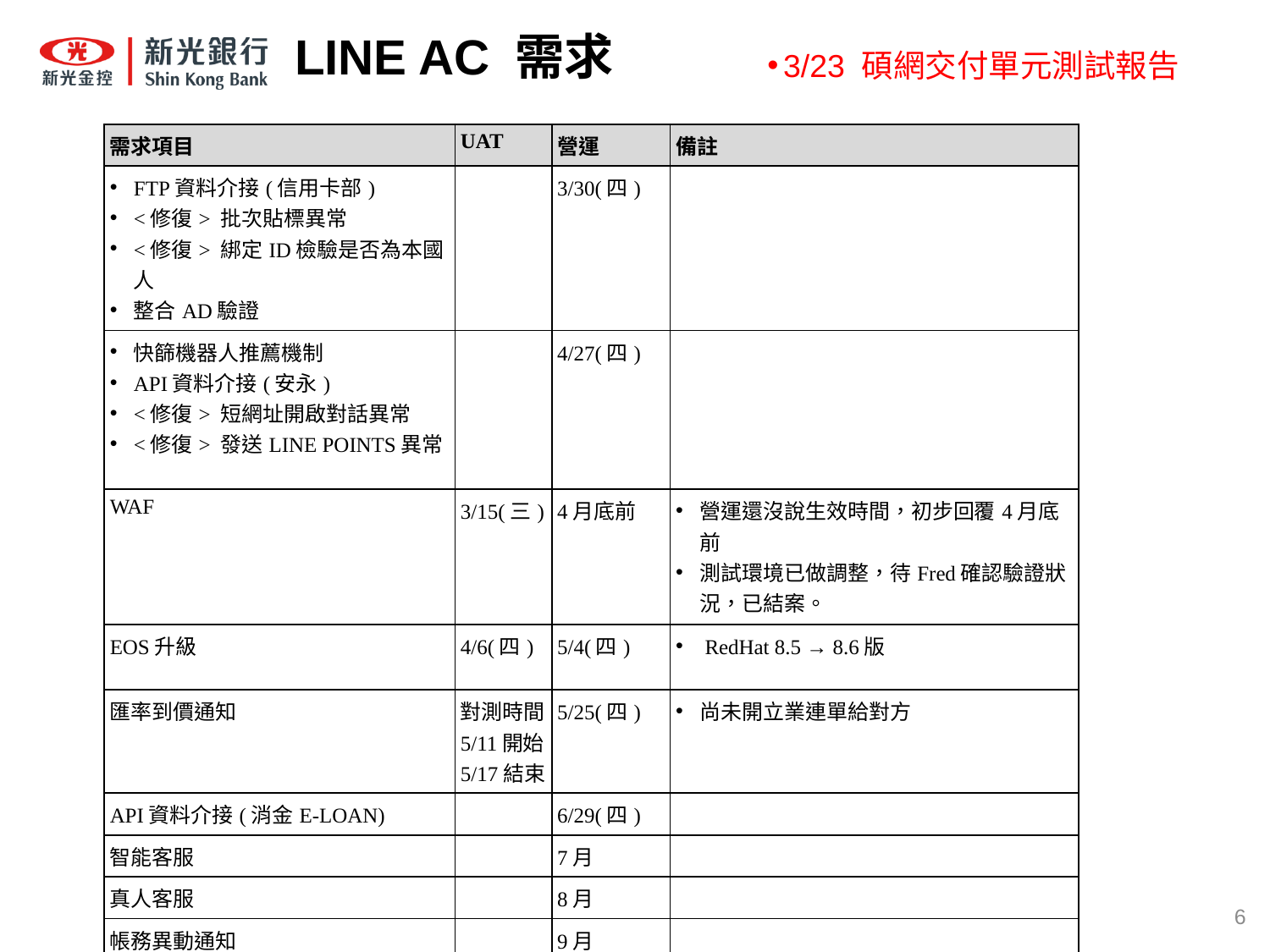

# LINE AC 需求
3/23 碩網交付單元測試報告
| 需求項目 | UAT | 營運 | 備註 |
| --- | --- | --- | --- |
| FTP資料介接(信用卡部) <修復> 批次貼標異常 <修復> 綁定ID檢驗是否為本國人 整合AD驗證 |  | 3/30(四) |  |
| 快篩機器人推薦機制 API資料介接(安永) <修復> 短網址開啟對話異常 <修復> 發送LINE POINTS異常 |  | 4/27(四) |  |
| WAF | 3/15(三) | 4月底前 | 營運還沒說生效時間，初步回覆4月底前 測試環境已做調整，待Fred確認驗證狀況，已結案。 |
| EOS升級 | 4/6(四) | 5/4(四) | RedHat 8.5 → 8.6版 |
| 匯率到價通知 | 對測時間 5/11開始 5/17結束 | 5/25(四) | 尚未開立業連單給對方 |
| API資料介接(消金E-LOAN) |  | 6/29(四) |  |
| 智能客服 |  | 7月 |  |
| 真人客服 |  | 8月 |  |
| 帳務異動通知 |  | 9月 |  |
| 信用卡繳費通知 |  | 10月 |  |
6